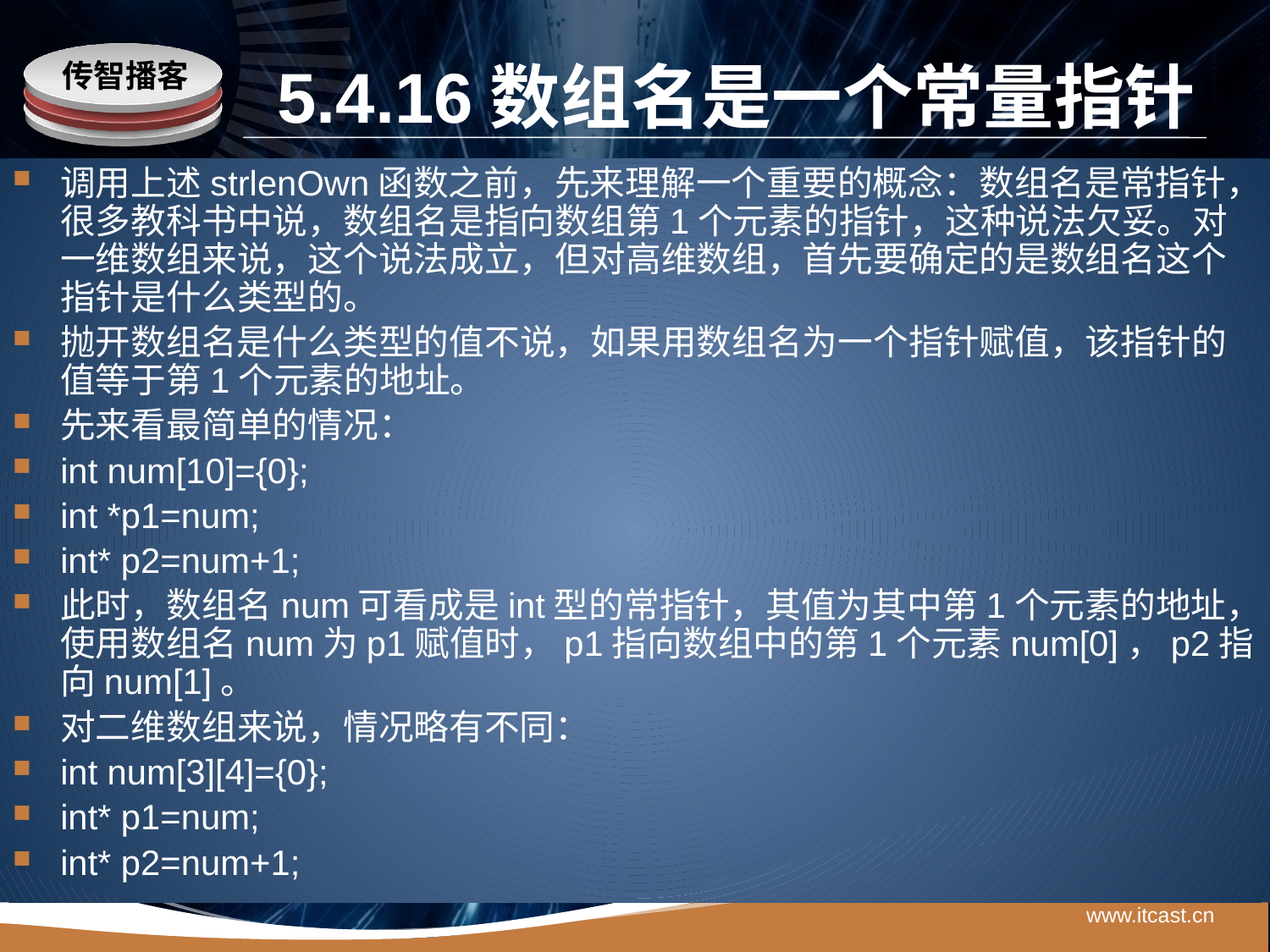

# 5.4.16数组名是一个常量指针
调用上述strlenOwn函数之前，先来理解一个重要的概念：数组名是常指针，很多教科书中说，数组名是指向数组第1个元素的指针，这种说法欠妥。对一维数组来说，这个说法成立，但对高维数组，首先要确定的是数组名这个指针是什么类型的。
抛开数组名是什么类型的值不说，如果用数组名为一个指针赋值，该指针的值等于第1个元素的地址。
先来看最简单的情况：
int num[10]={0};
int *p1=num;
int* p2=num+1;
此时，数组名num可看成是int型的常指针，其值为其中第1个元素的地址，使用数组名num为p1赋值时，p1指向数组中的第1个元素num[0]，p2指向num[1]。
对二维数组来说，情况略有不同：
int num[3][4]={0};
int* p1=num;
int* p2=num+1;
www.itcast.cn